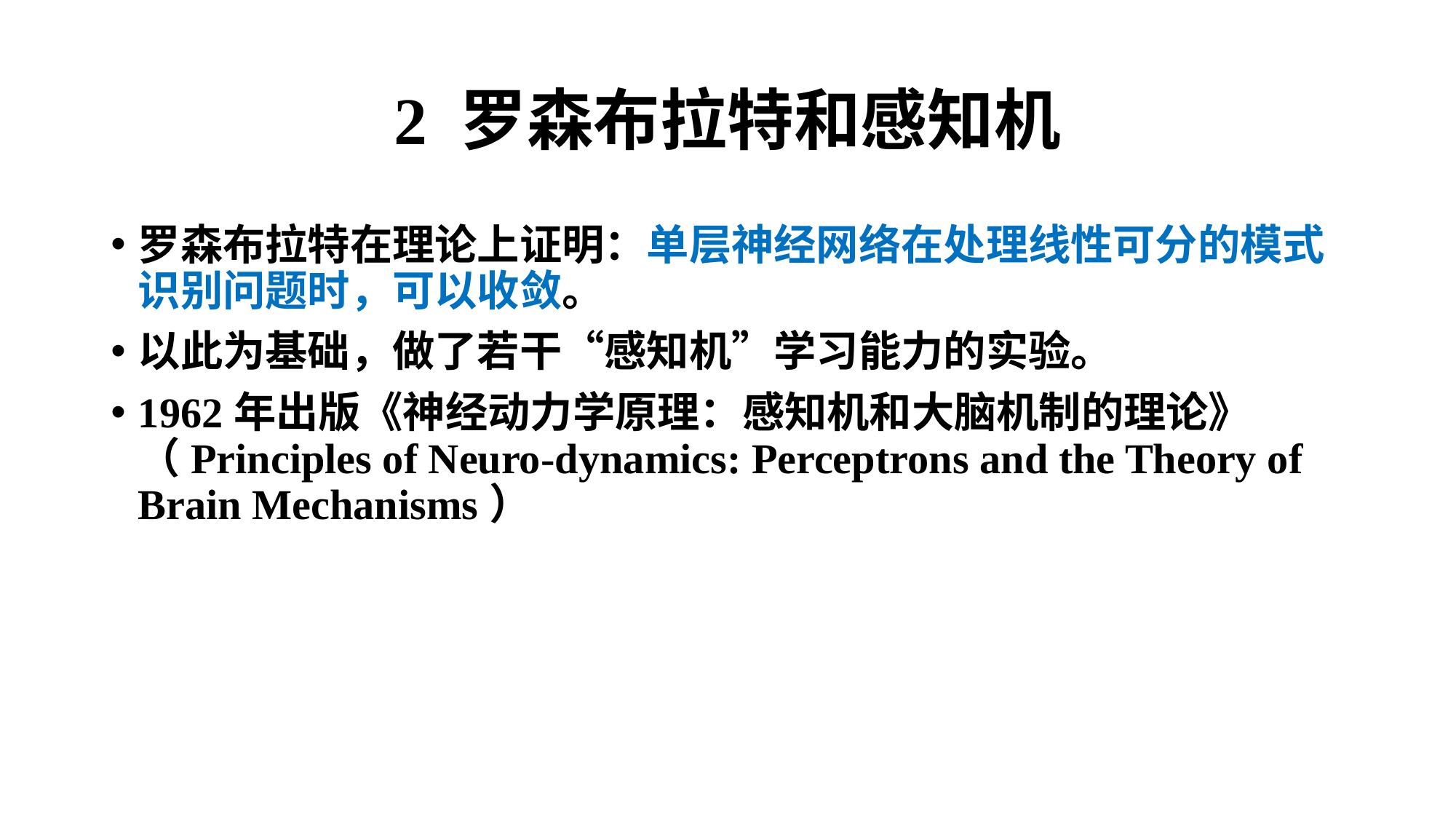

# 2 罗森布拉特和感知机
罗森布拉特在理论上证明：单层神经网络在处理线性可分的模式识别问题时，可以收敛。
以此为基础，做了若干“感知机”学习能力的实验。
1962年出版《神经动力学原理：感知机和大脑机制的理论》（Principles of Neuro-dynamics: Perceptrons and the Theory of Brain Mechanisms）